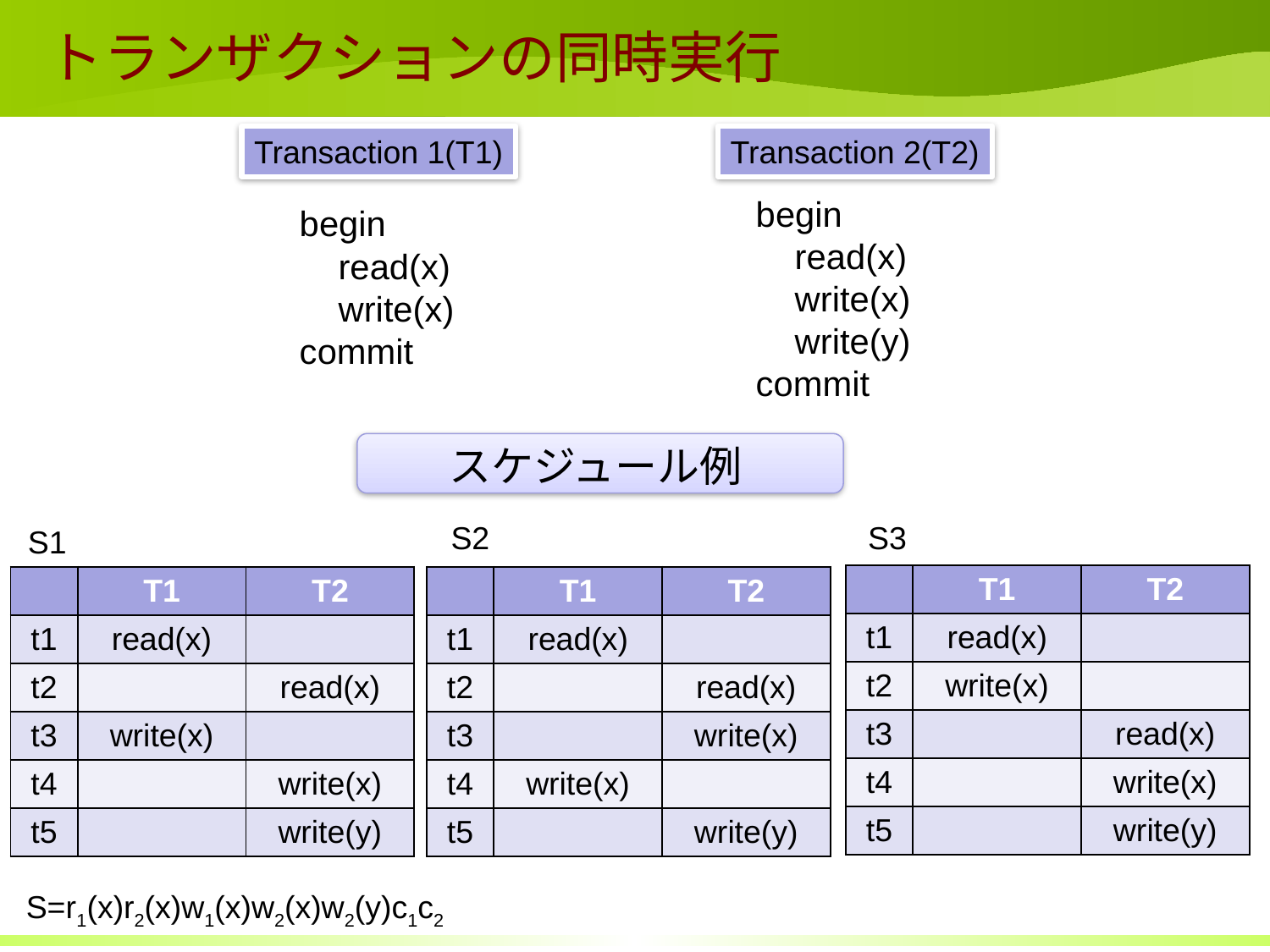

# トランザクションの同時実行
Transaction 1(T1)
Transaction 2(T2)
begin
    read(x)
    write(x)
    write(y)
commit
begin
    read(x)
    write(x)
commit

スケジュール例
S2
S3
S1
|  | T1 | T2 |
| --- | --- | --- |
| t1 | read(x) |  |
| t2 | write(x) |  |
| t3 |  | read(x) |
| t4 |  | write(x) |
| t5 |  | write(y) |
|  | T1 | T2 |
| --- | --- | --- |
| t1 | read(x) |  |
| t2 |  | read(x) |
| t3 | write(x) |  |
| t4 |  | write(x) |
| t5 |  | write(y) |
|  | T1 | T2 |
| --- | --- | --- |
| t1 | read(x) |  |
| t2 |  | read(x) |
| t3 |  | write(x) |
| t4 | write(x) |  |
| t5 |  | write(y) |
S=r1(x)r2(x)w1(x)w2(x)w2(y)c1c2